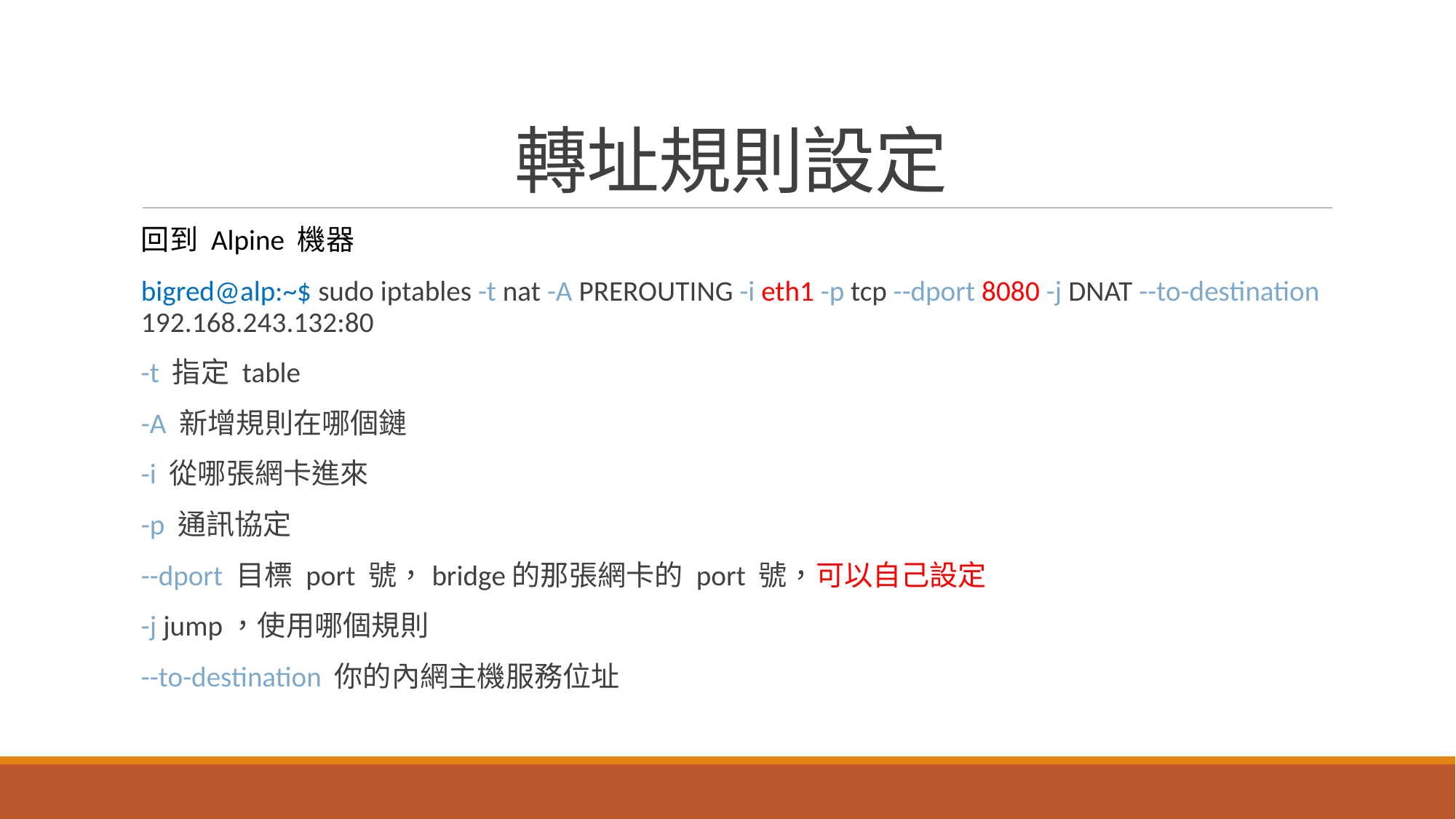

# 轉址規則設定
回到 Alpine 機器
bigred@alp:~$ sudo iptables -t nat -A PREROUTING -i eth1 -p tcp --dport 8080 -j DNAT --to-destination 192.168.243.132:80
-t 指定 table
-A 新增規則在哪個鏈
-i 從哪張網卡進來
-p 通訊協定
--dport 目標 port 號，bridge的那張網卡的 port 號，可以自己設定
-j jump，使用哪個規則
--to-destination 你的內網主機服務位址